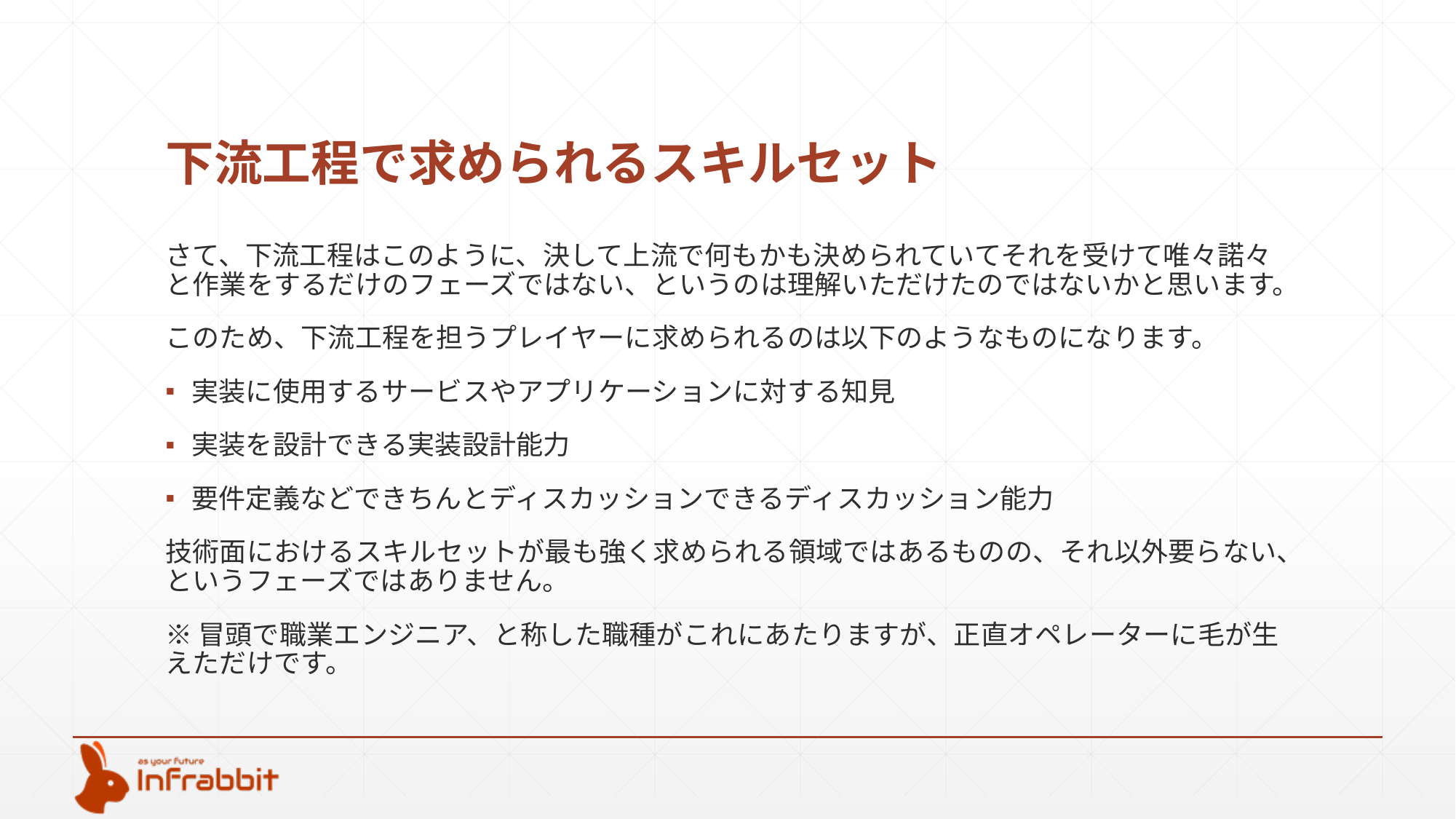

# 下流工程で求められるスキルセット
さて、下流工程はこのように、決して上流で何もかも決められていてそれを受けて唯々諾々と作業をするだけのフェーズではない、というのは理解いただけたのではないかと思います。
このため、下流工程を担うプレイヤーに求められるのは以下のようなものになります。
実装に使用するサービスやアプリケーションに対する知見
実装を設計できる実装設計能力
要件定義などできちんとディスカッションできるディスカッション能力
技術面におけるスキルセットが最も強く求められる領域ではあるものの、それ以外要らない、というフェーズではありません。
※冒頭で職業エンジニア、と称した職種がこれにあたりますが、正直オペレーターに毛が生えただけです。